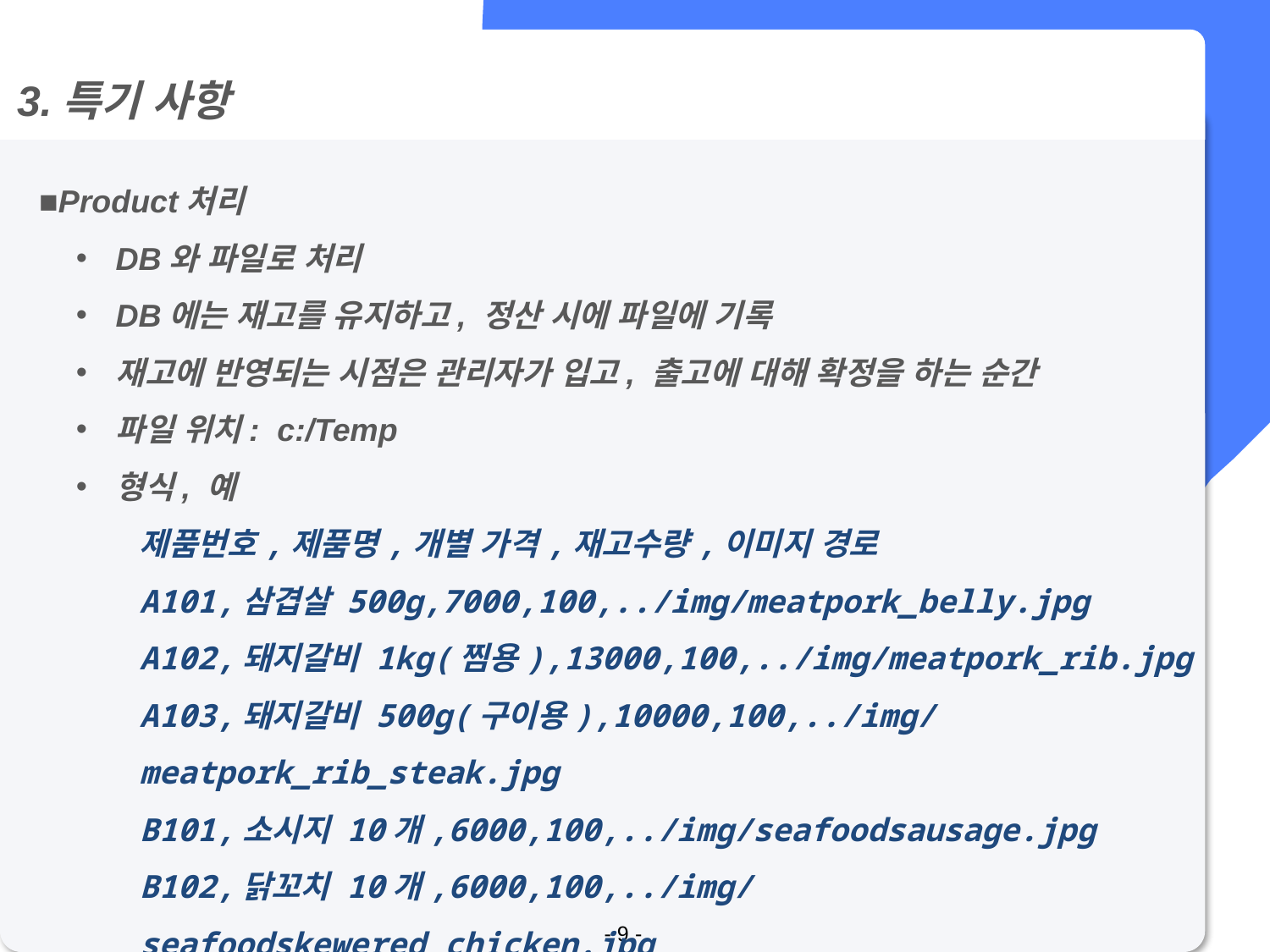

3.특기 사항

   ■Product처리
DB와 파일로 처리
DB에는 재고를 유지하고, 정산 시에 파일에 기록
재고에 반영되는 시점은 관리자가 입고, 출고에 대해 확정을 하는 순간
파일 위치:  c:/Temp
형식, 예
제품번호,제품명,개별 가격,재고수량,이미지 경로
A101,삼겹살 500g,7000,100,../img/meatpork_belly.jpg
A102,돼지갈비 1kg(찜용),13000,100,../img/meatpork_rib.jpg
A103,돼지갈비 500g(구이용),10000,100,../img/meatpork_rib_steak.jpg
B101,소시지 10개,6000,100,../img/seafoodsausage.jpg
B102,닭꼬치 10개,6000,100,../img/seafoodskewered_chicken.jpg
- 9 -